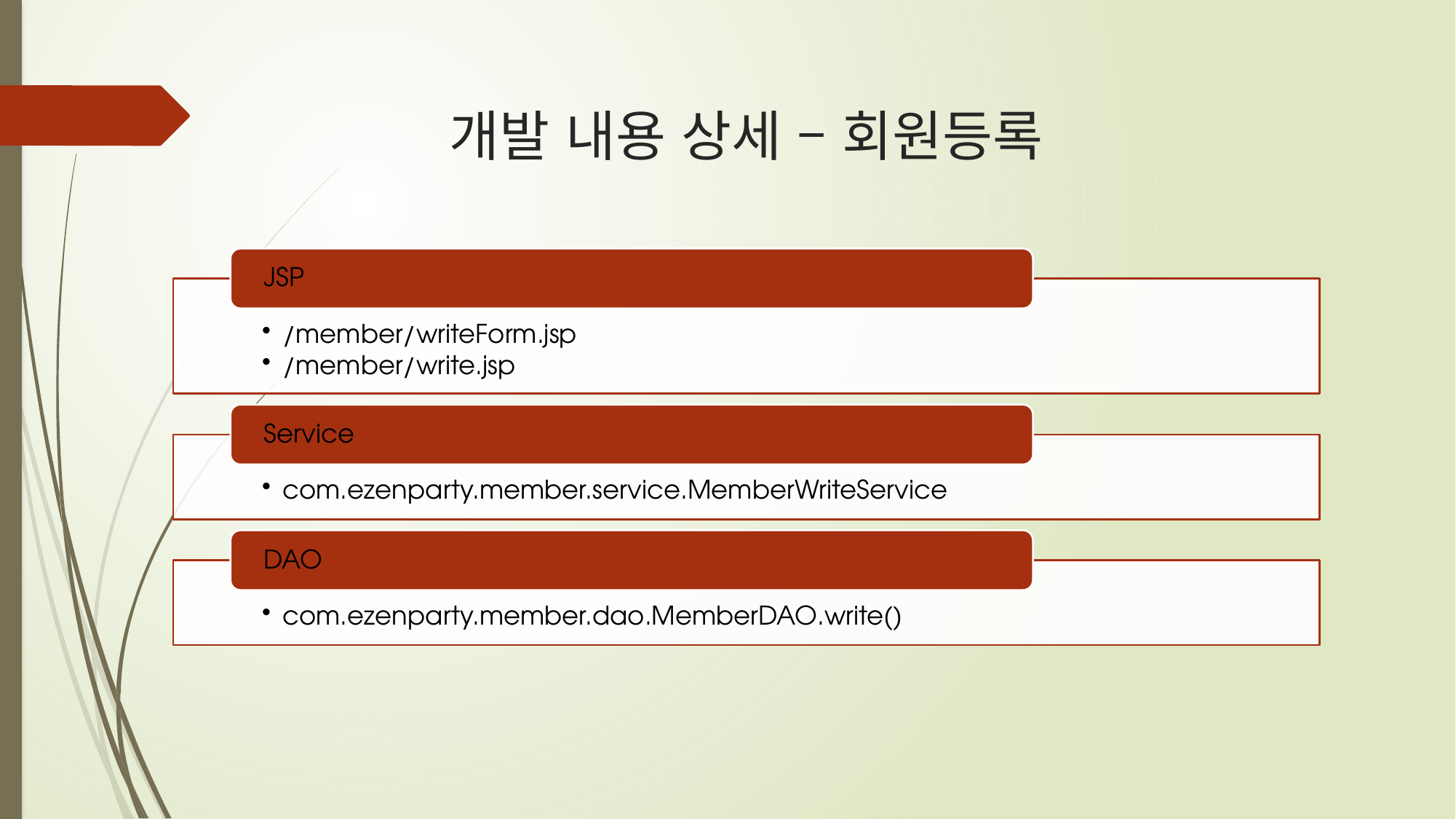

# 개발 내용 상세 – 회원등록

JSP

/member/writeForm.jsp
/member/write.jsp

Service

com.ezenparty.member.service.MemberWriteService

DAO

com.ezenparty.member.dao.MemberDAO.write()